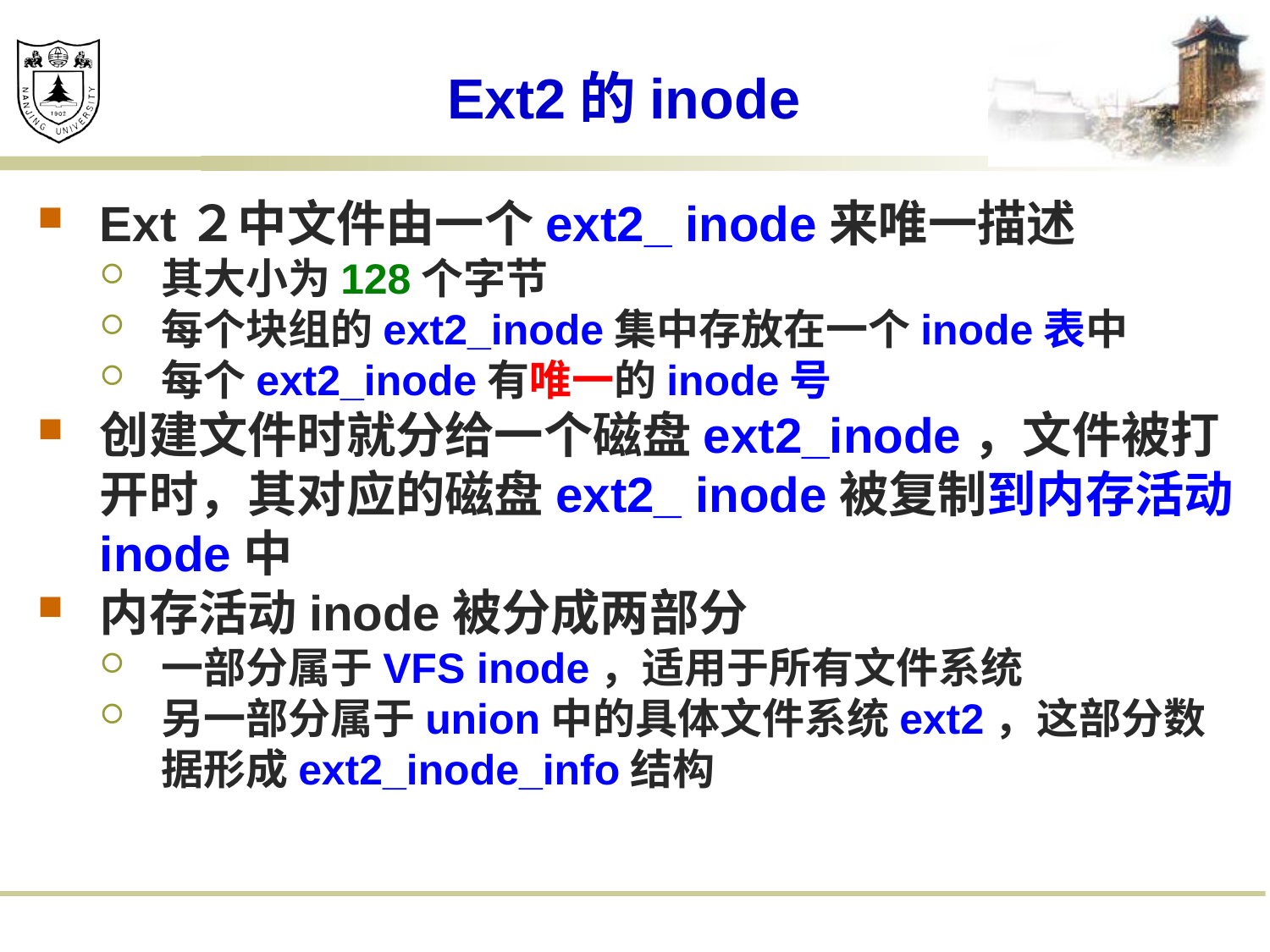

# Ext2的inode
Ext２中文件由一个ext2_ inode来唯一描述
其大小为128个字节
每个块组的ext2_inode集中存放在一个inode表中
每个ext2_inode有唯一的inode号
创建文件时就分给一个磁盘ext2_inode，文件被打开时，其对应的磁盘ext2_ inode被复制到内存活动inode中
内存活动inode被分成两部分
一部分属于VFS inode，适用于所有文件系统
另一部分属于union中的具体文件系统ext2，这部分数据形成ext2_inode_info结构

156